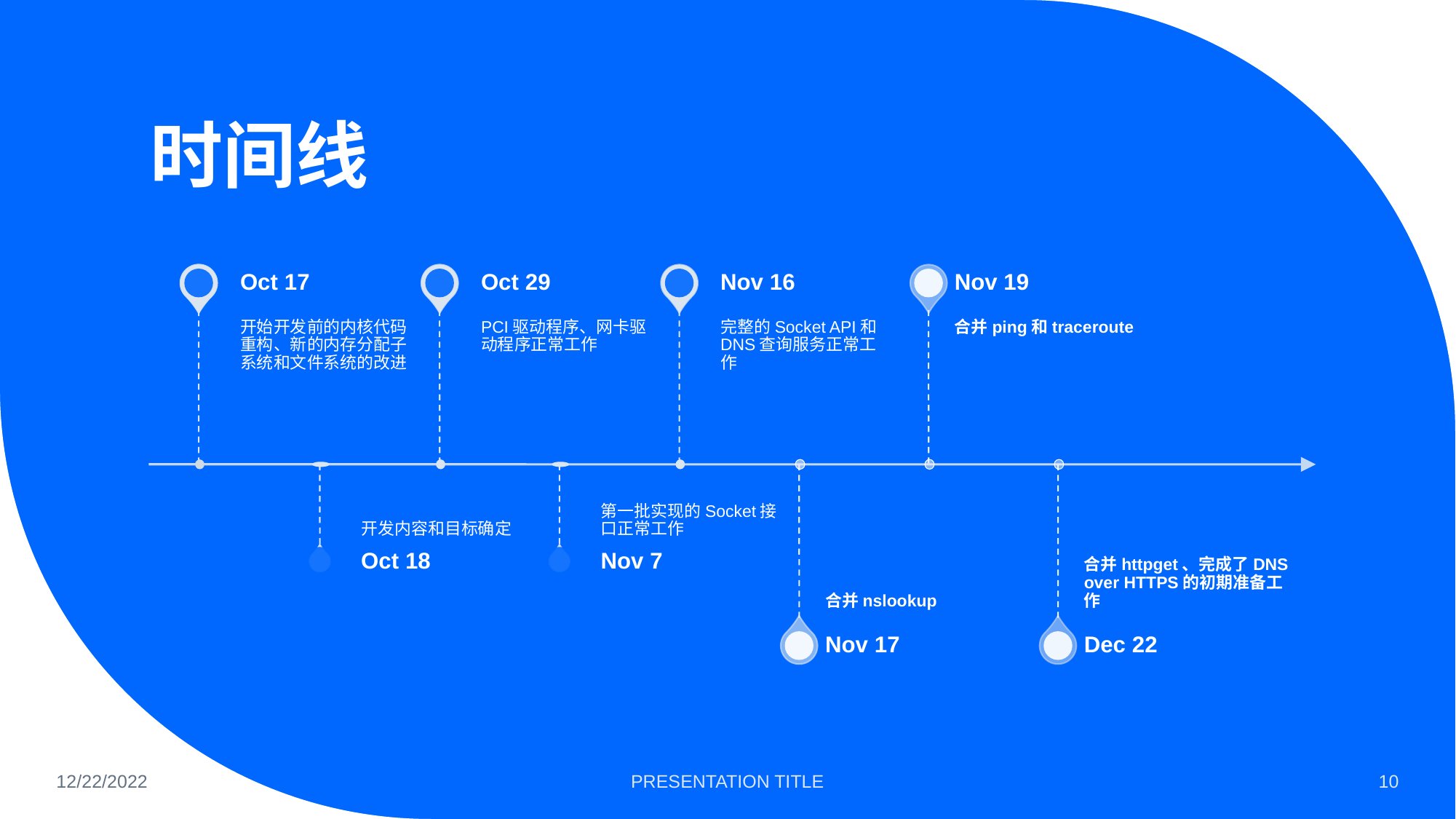

# 时间线
开始开发前的内核代码重构、新的内存分配子系统和文件系统的改进
Oct 17
开发内容和目标确定
Oct 18
PCI驱动程序、网卡驱动程序正常工作
Oct 29
第一批实现的Socket接口正常工作
Nov 7
完整的Socket API和DNS查询服务正常工作
Nov 16
合并nslookup
Nov 17
合并ping和traceroute
Nov 19
合并httpget、完成了DNS over HTTPS的初期准备工作
Dec 22
12/22/2022
PRESENTATION TITLE
10